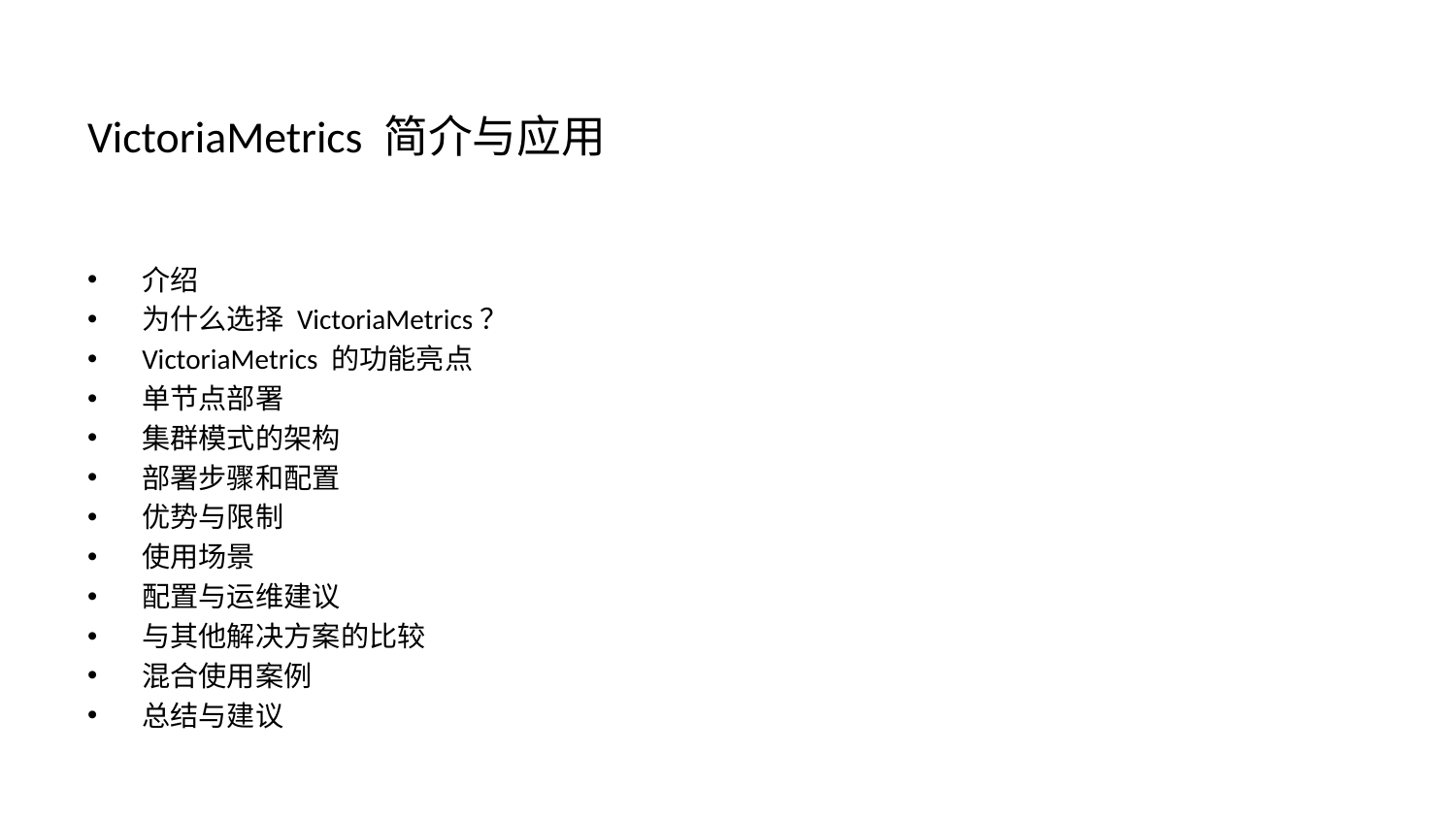

# VictoriaMetrics 简介与应用
介绍
为什么选择 VictoriaMetrics？
VictoriaMetrics 的功能亮点
单节点部署
集群模式的架构
部署步骤和配置
优势与限制
使用场景
配置与运维建议
与其他解决方案的比较
混合使用案例
总结与建议